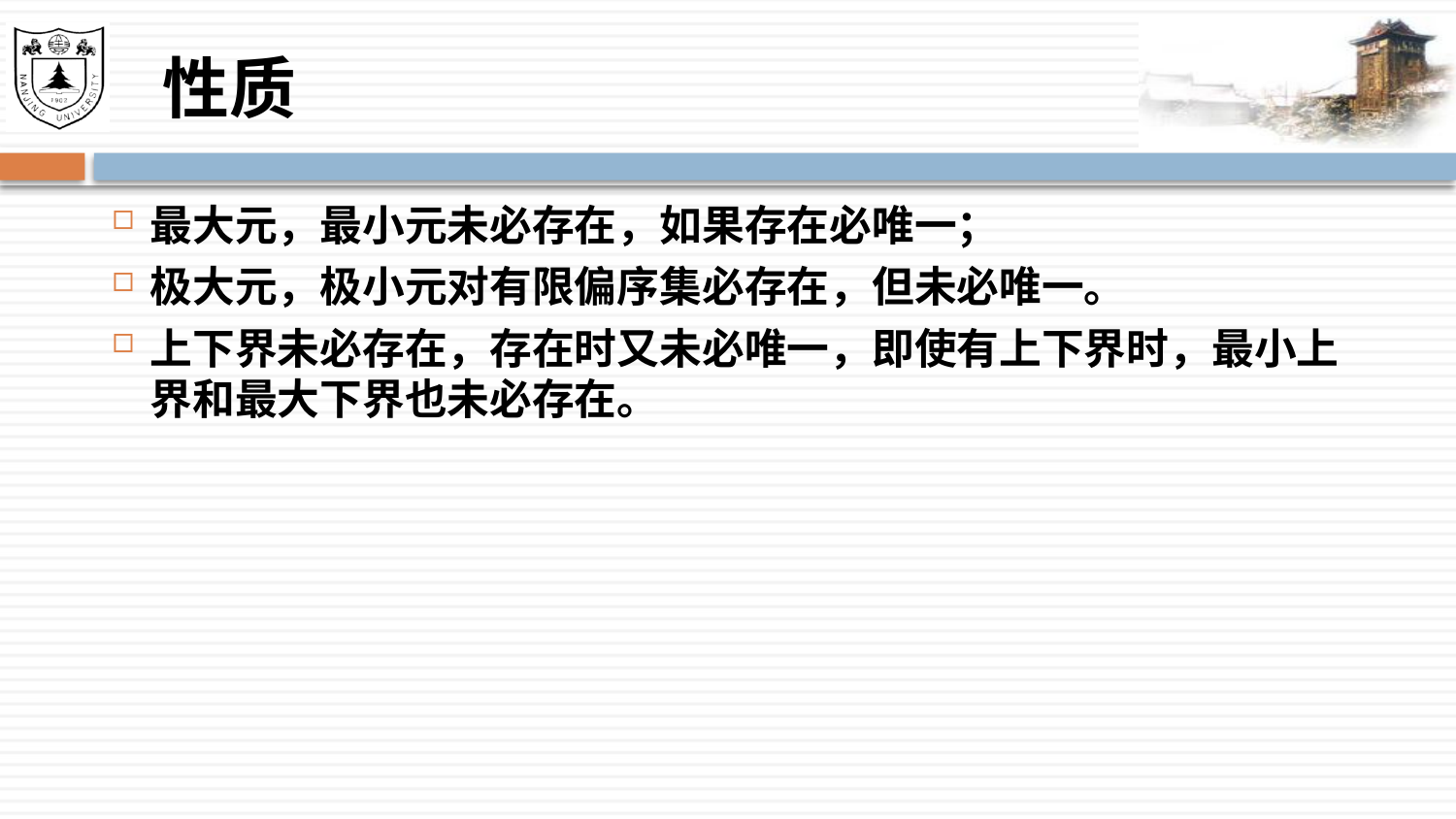

# 性质
最大元，最小元未必存在，如果存在必唯一；
极大元，极小元对有限偏序集必存在，但未必唯一。
上下界未必存在，存在时又未必唯一，即使有上下界时，最小上界和最大下界也未必存在。